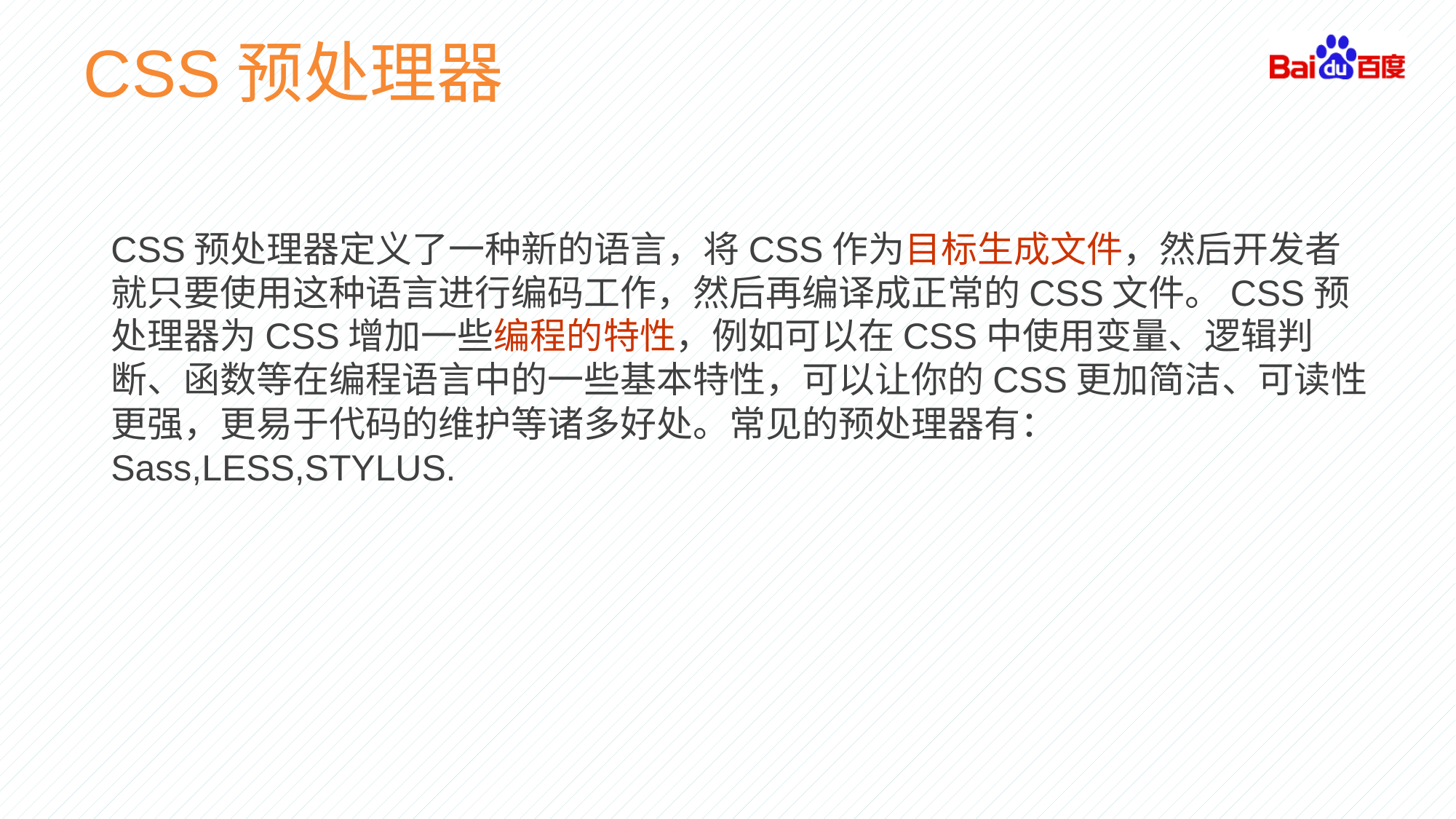

# CSS预处理器
CSS预处理器定义了一种新的语言，将CSS作为目标生成文件，然后开发者就只要使用这种语言进行编码工作，然后再编译成正常的CSS文件。CSS预处理器为CSS增加一些编程的特性，例如可以在CSS中使用变量、逻辑判断、函数等在编程语言中的一些基本特性，可以让你的CSS更加简洁、可读性更强，更易于代码的维护等诸多好处。常见的预处理器有：Sass,LESS,STYLUS.